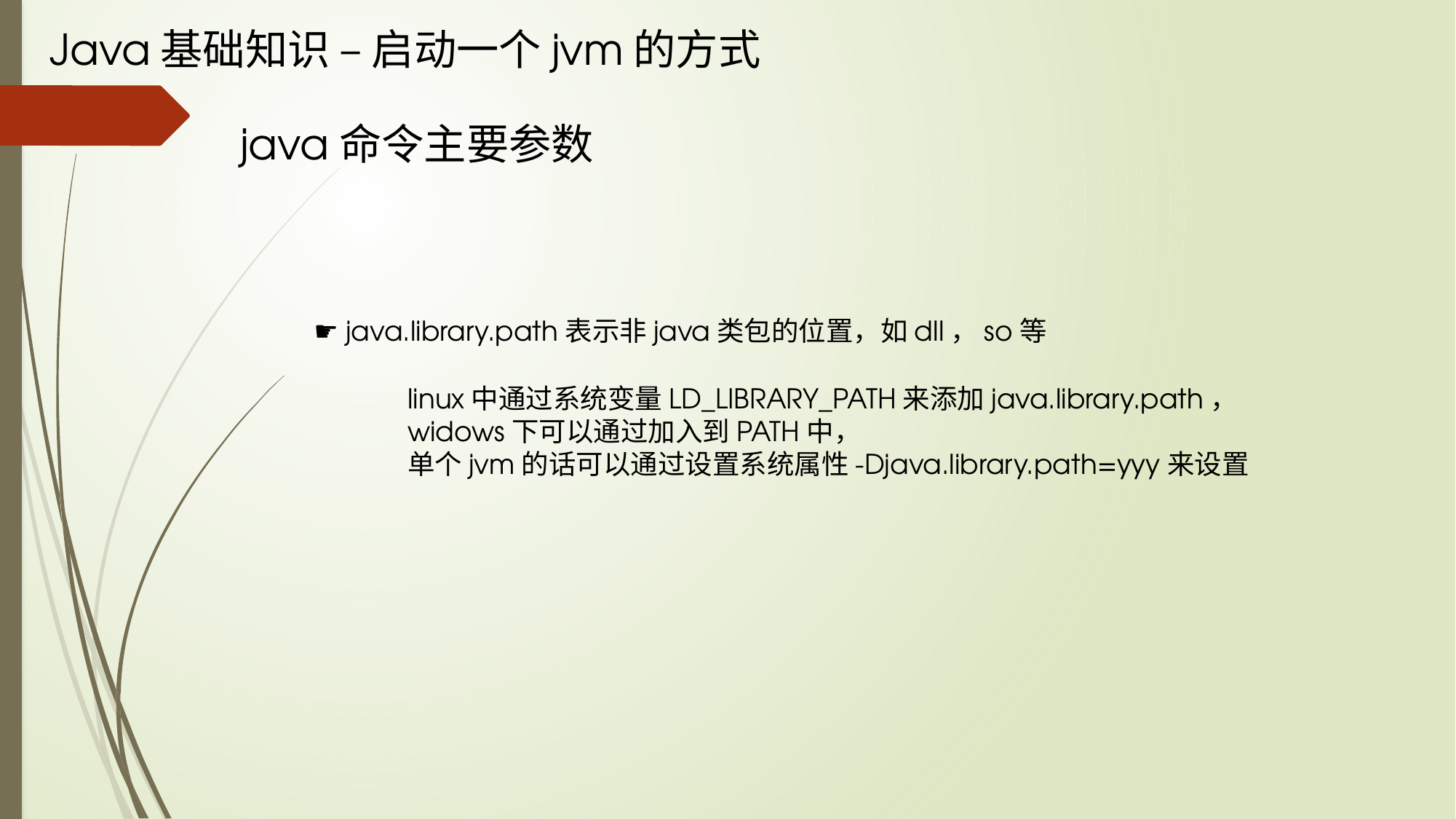

Java基础知识 – 启动一个jvm的方式
java命令主要参数
☛ java.library.path表示非java类包的位置，如dll，so等
linux中通过系统变量LD_LIBRARY_PATH来添加java.library.path，
widows下可以通过加入到PATH中，
单个jvm的话可以通过设置系统属性-Djava.library.path=yyy来设置